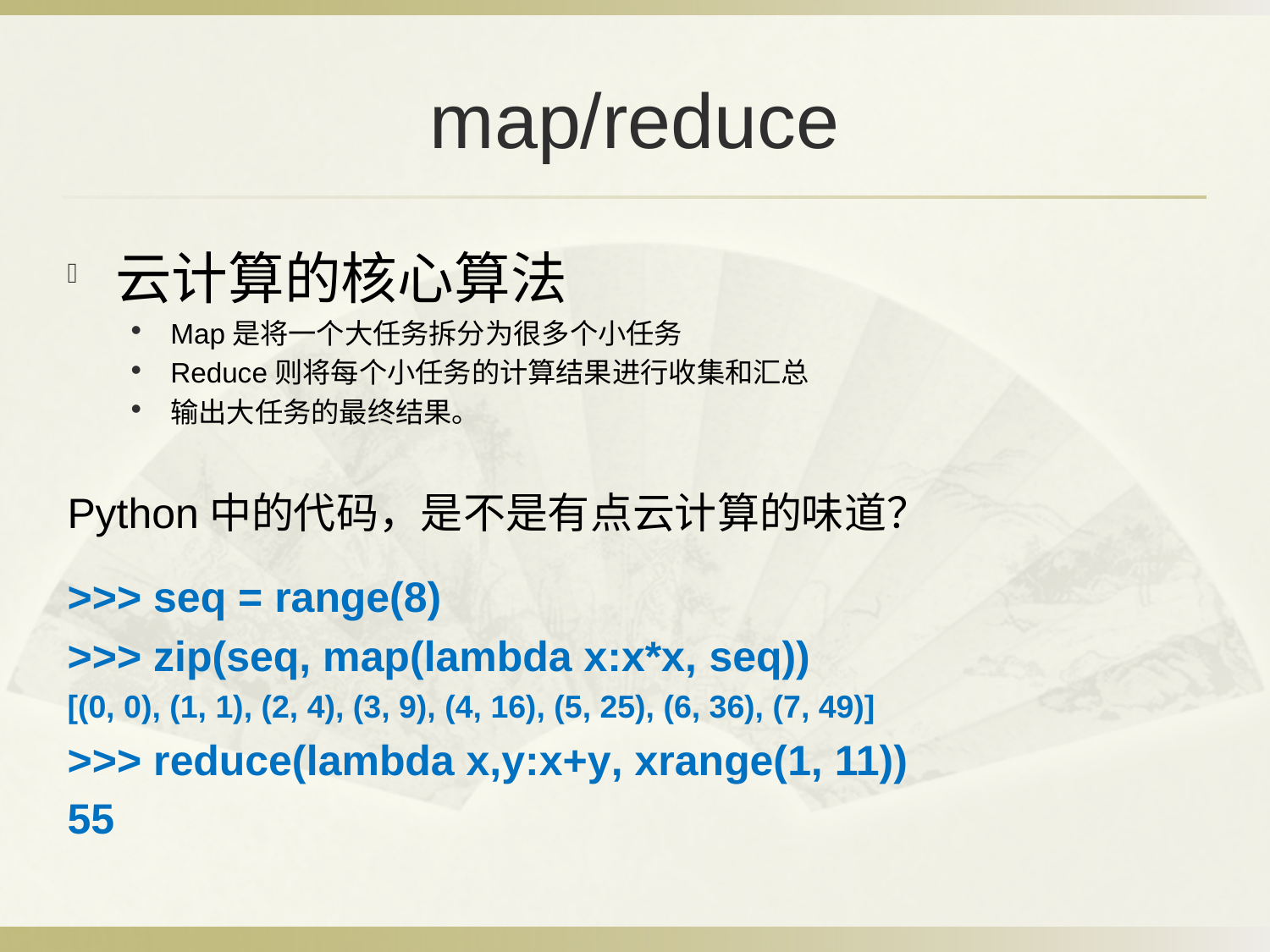

# map/reduce
云计算的核心算法
Map是将一个大任务拆分为很多个小任务
Reduce则将每个小任务的计算结果进行收集和汇总
输出大任务的最终结果。

Python中的代码，是不是有点云计算的味道？

>>> seq = range(8)
>>> zip(seq, map(lambda x:x*x, seq))
[(0, 0), (1, 1), (2, 4), (3, 9), (4, 16), (5, 25), (6, 36), (7, 49)]
>>> reduce(lambda x,y:x+y, xrange(1, 11))
55